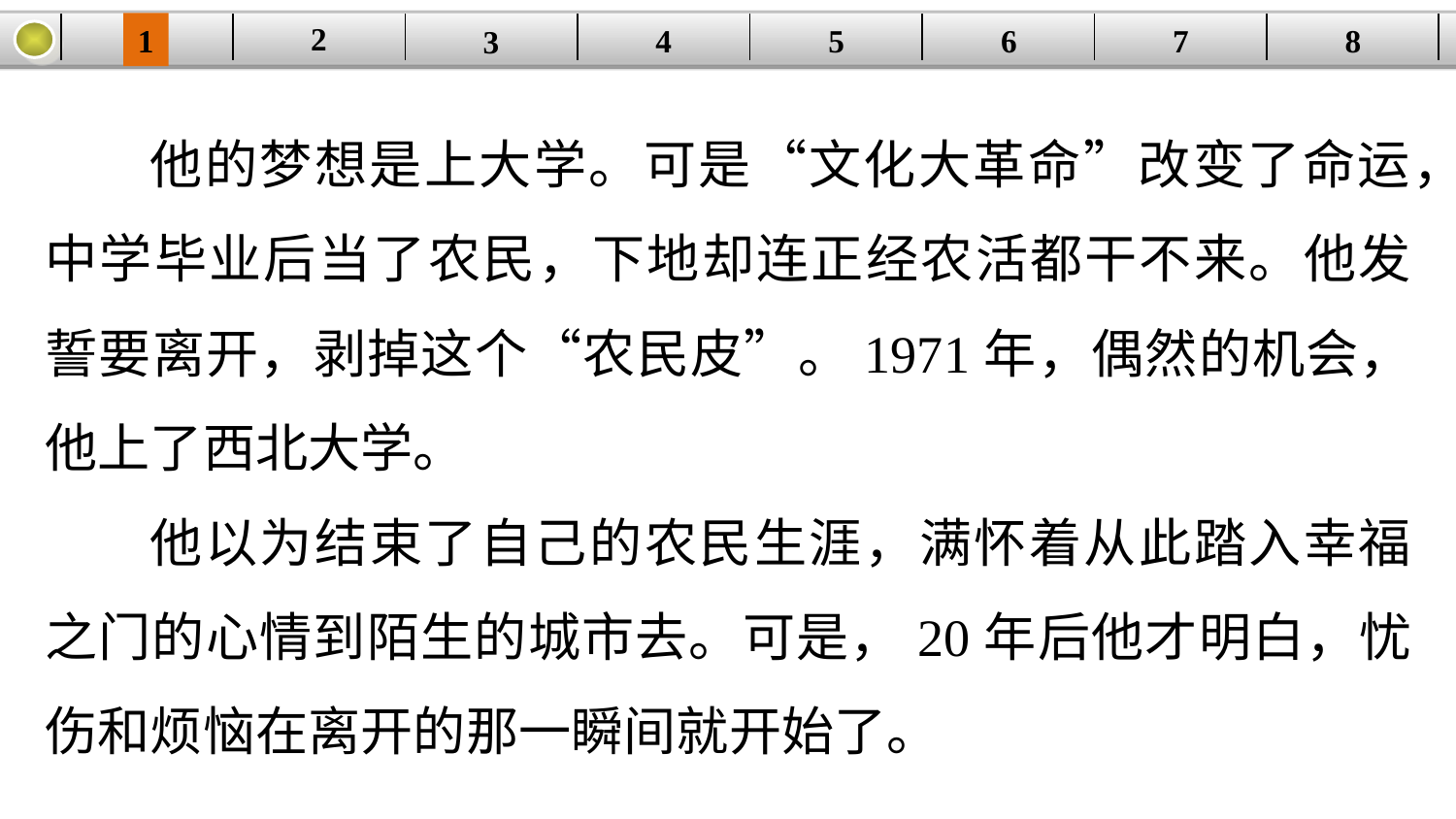

2
1
8
7
6
|  |  |  |  |  |  |  |  |
| --- | --- | --- | --- | --- | --- | --- | --- |
5
4
3

他的梦想是上大学。可是“文化大革命”改变了命运，中学毕业后当了农民，下地却连正经农活都干不来。他发誓要离开，剥掉这个“农民皮”。1971年，偶然的机会，他上了西北大学。
他以为结束了自己的农民生涯，满怀着从此踏入幸福之门的心情到陌生的城市去。可是，20年后他才明白，忧伤和烦恼在离开的那一瞬间就开始了。